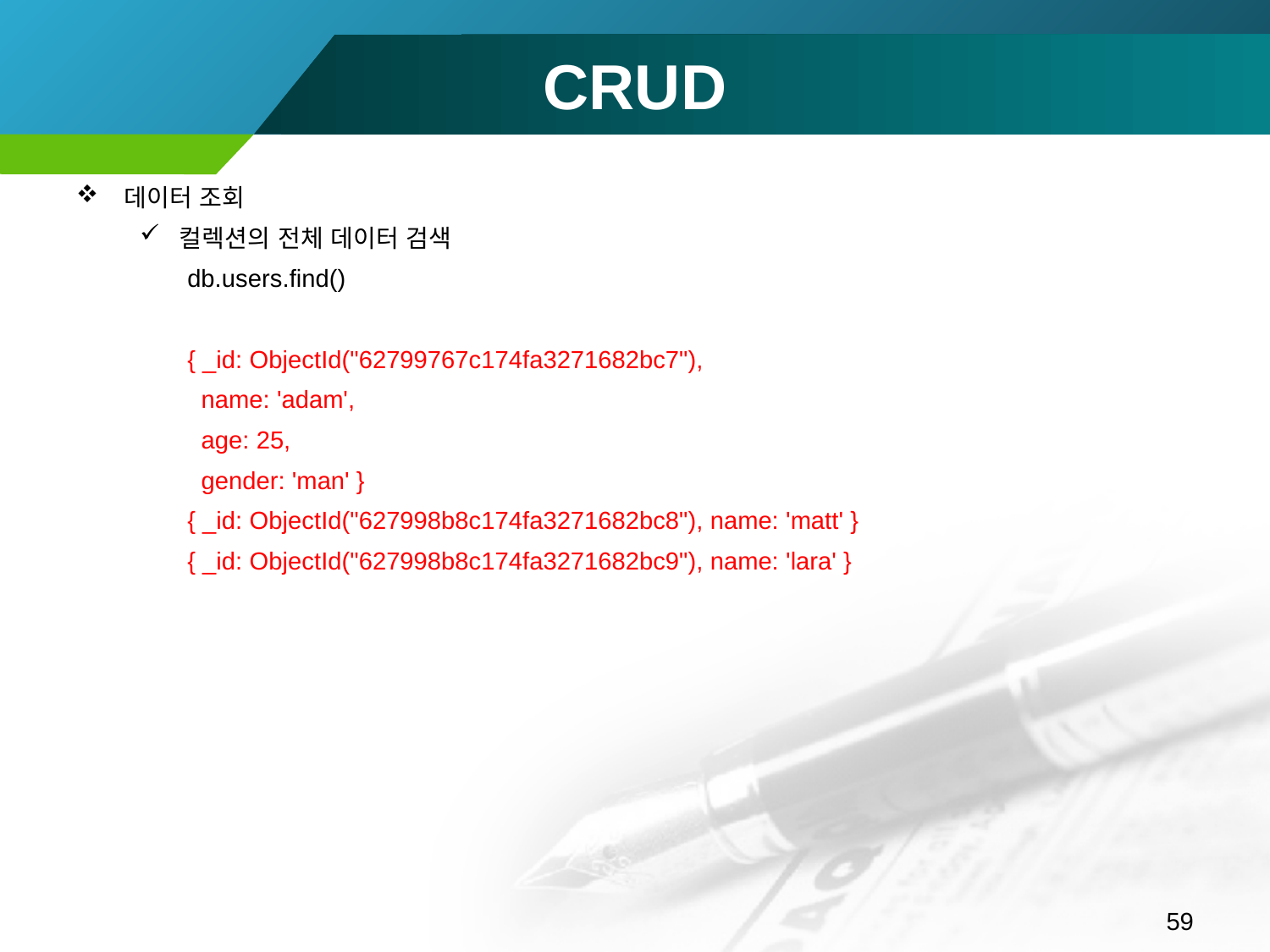

# CRUD
데이터 조회
컬렉션의 전체 데이터 검색
db.users.find()

{ _id: ObjectId("62799767c174fa3271682bc7"),
  name: 'adam',
  age: 25,
  gender: 'man' }
{ _id: ObjectId("627998b8c174fa3271682bc8"), name: 'matt' }
{ _id: ObjectId("627998b8c174fa3271682bc9"), name: 'lara' }
59